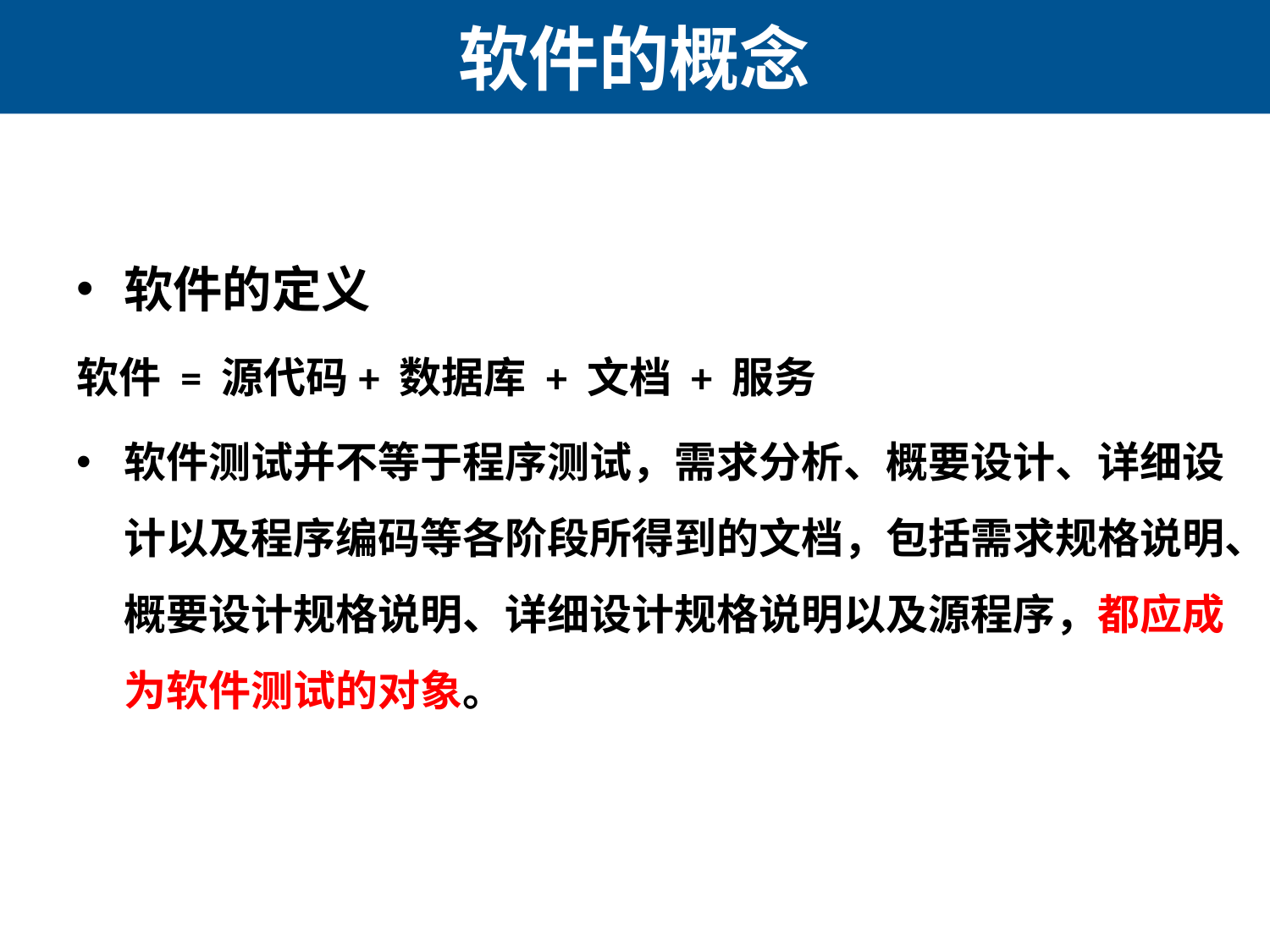

# 软件的概念
软件的定义
软件 = 源代码+ 数据库 + 文档 + 服务
软件测试并不等于程序测试，需求分析、概要设计、详细设计以及程序编码等各阶段所得到的文档，包括需求规格说明、概要设计规格说明、详细设计规格说明以及源程序，都应成为软件测试的对象。